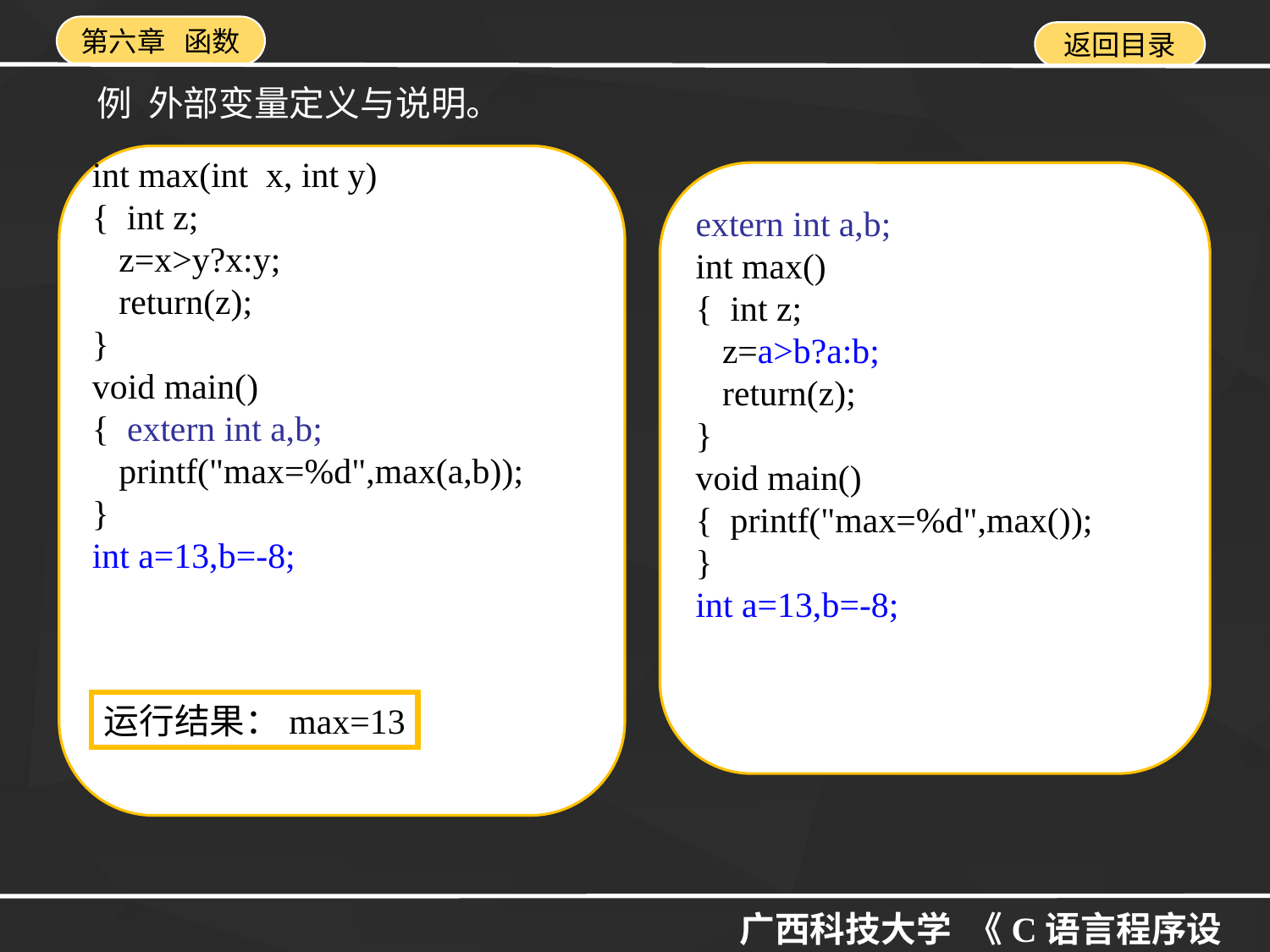

例  外部变量定义与说明。
int max(int  x, int y)
{  int z;
   z=x>y?x:y;
   return(z);
}
void main()
{  extern int a,b;
   printf("max=%d",max(a,b));
}
int a=13,b=-8;

extern int a,b;
int max()
{  int z;
   z=a>b?a:b;
   return(z);
}
void main()
{  printf("max=%d",max());
}
int a=13,b=-8;
运行结果：max=13